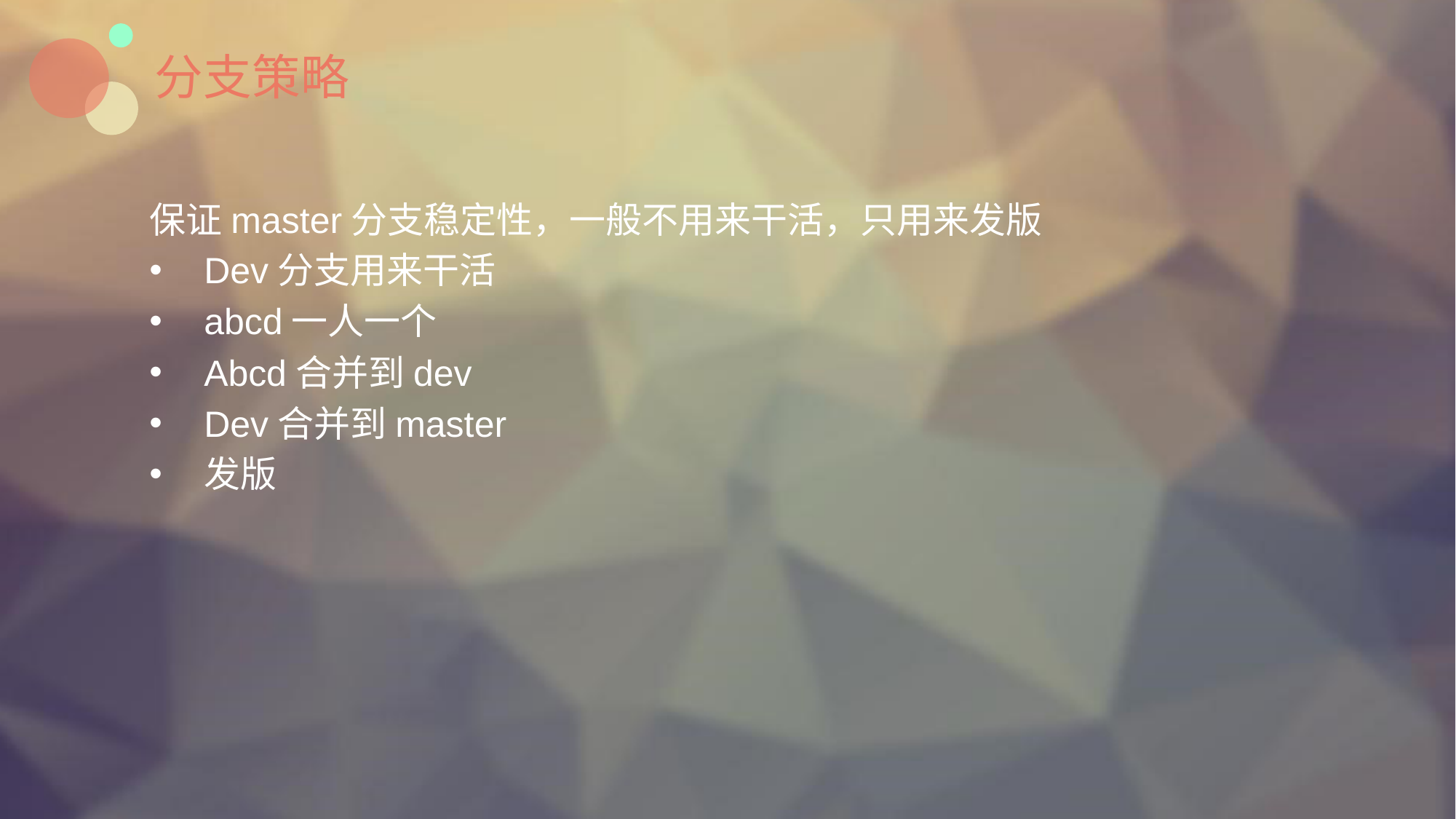

# 分支策略
保证master分支稳定性，一般不用来干活，只用来发版
Dev分支用来干活
abcd一人一个
Abcd合并到dev
Dev合并到master
发版